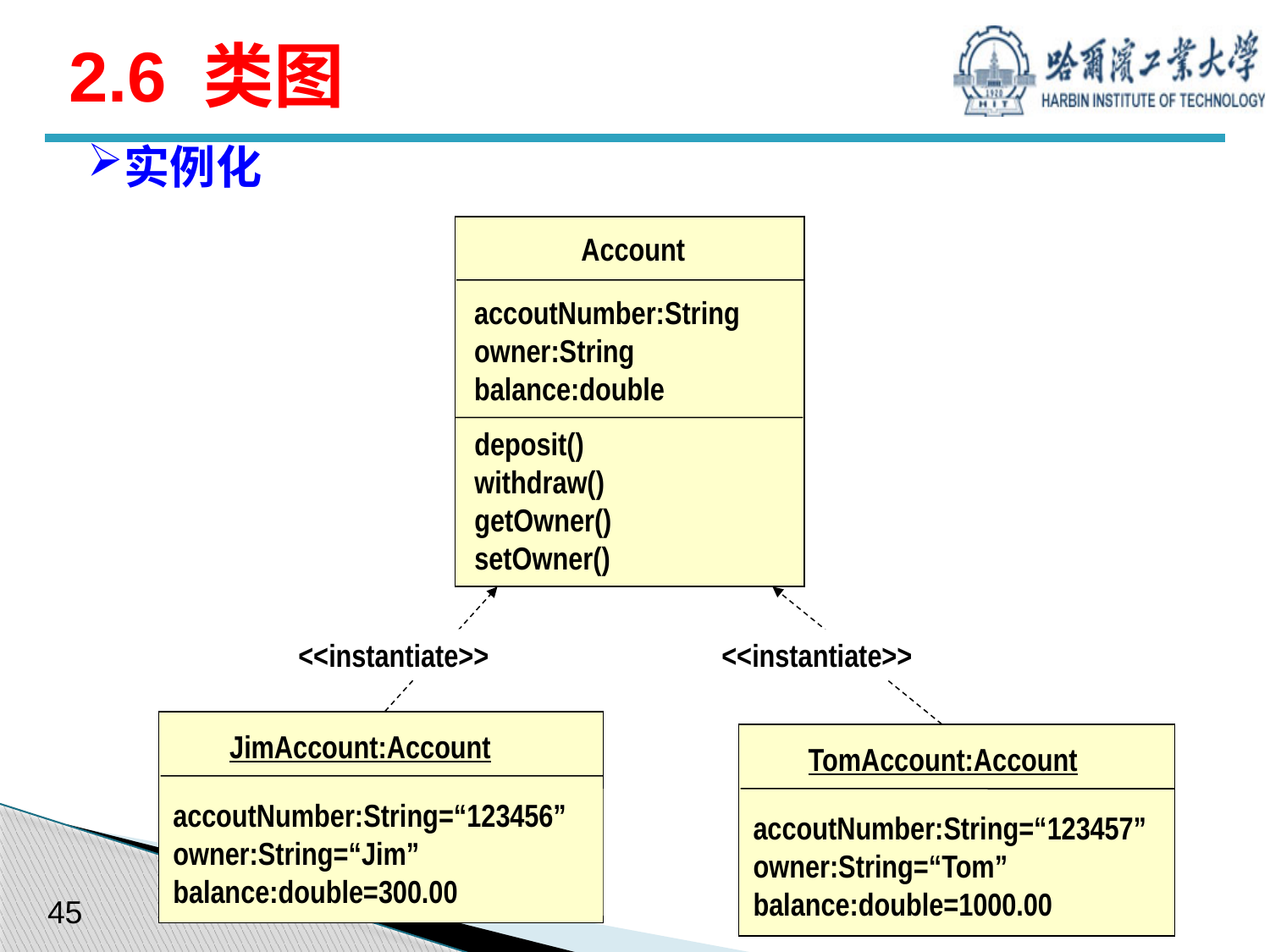

# 2.6 类图
实例化

Account

accoutNumber:String
owner:String
balance:double

deposit()
withdraw()
getOwner()
setOwner()

<<instantiate>>
<<instantiate>>

JimAccount:Account

accoutNumber:String=“123456”
owner:String=“Jim”
balance:double=300.00

TomAccount:Account

accoutNumber:String=“123457”
owner:String=“Tom”
balance:double=1000.00